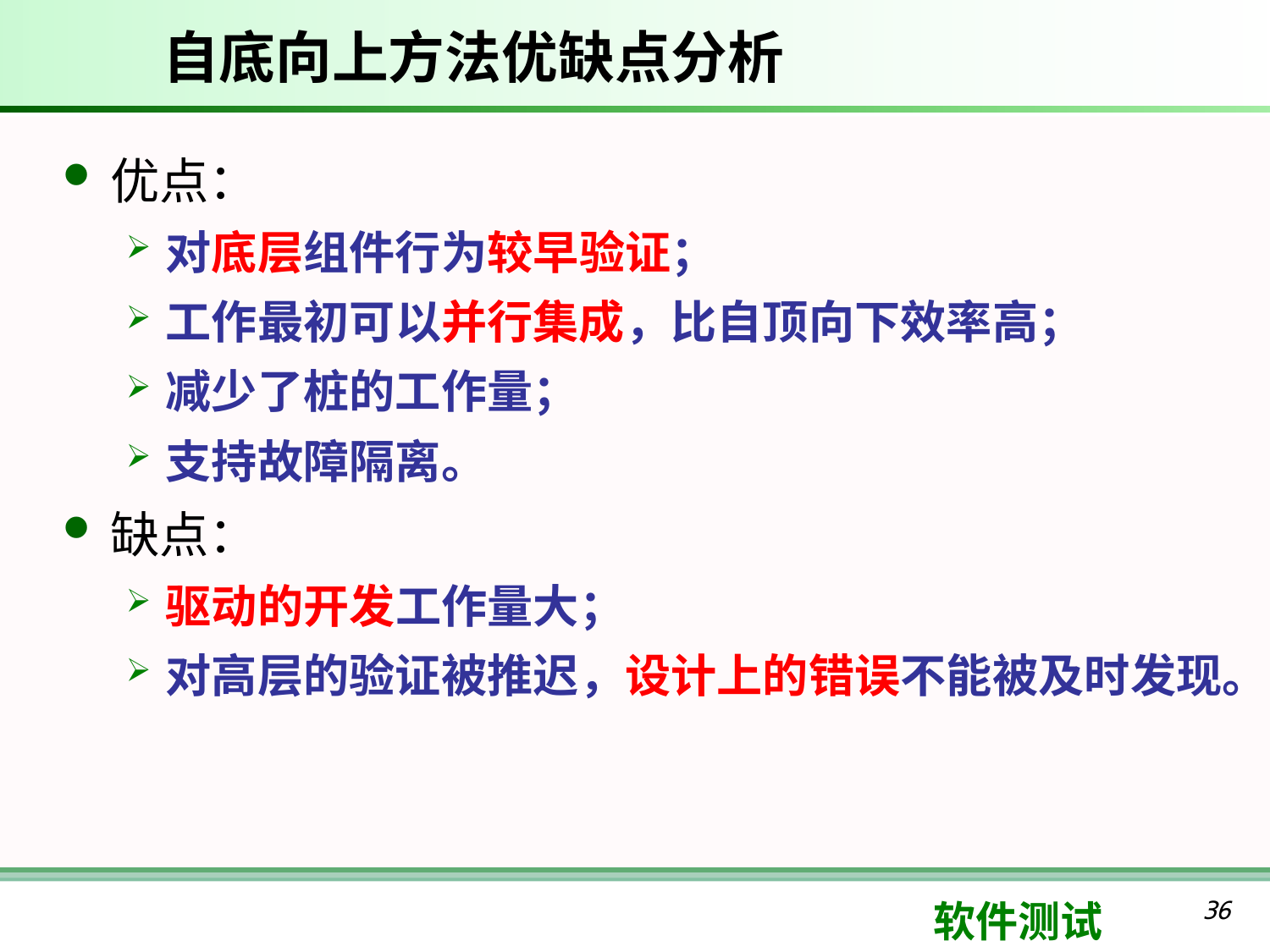

自底向上方法优缺点分析
优点：
对底层组件行为较早验证；
工作最初可以并行集成，比自顶向下效率高；
减少了桩的工作量；
支持故障隔离。
缺点：
驱动的开发工作量大；
对高层的验证被推迟，设计上的错误不能被及时发现。

36